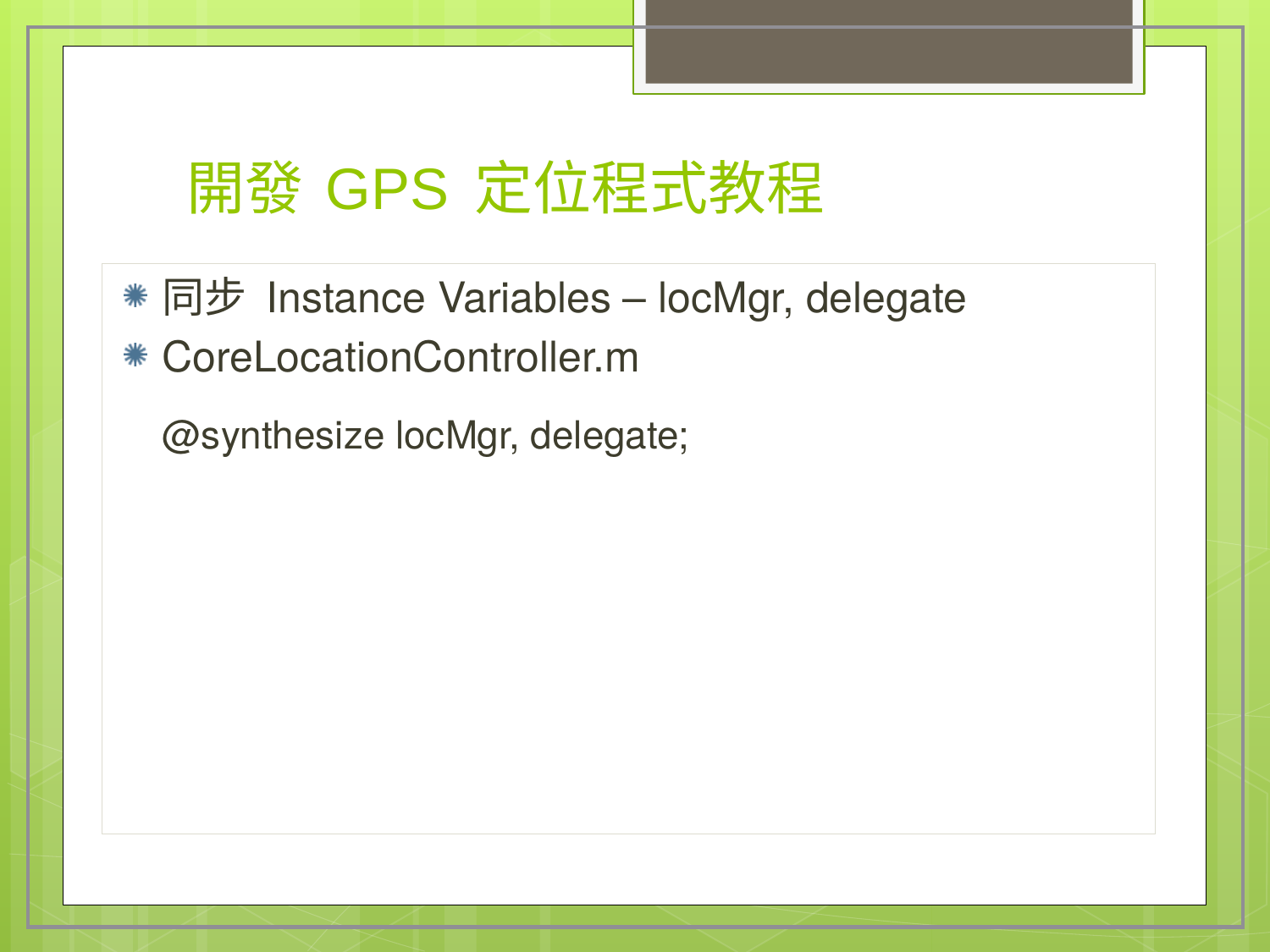

# 開發 GPS 定位程式教程
同步 Instance Variables – locMgr, delegate
CoreLocationController.m

	@synthesize locMgr, delegate;